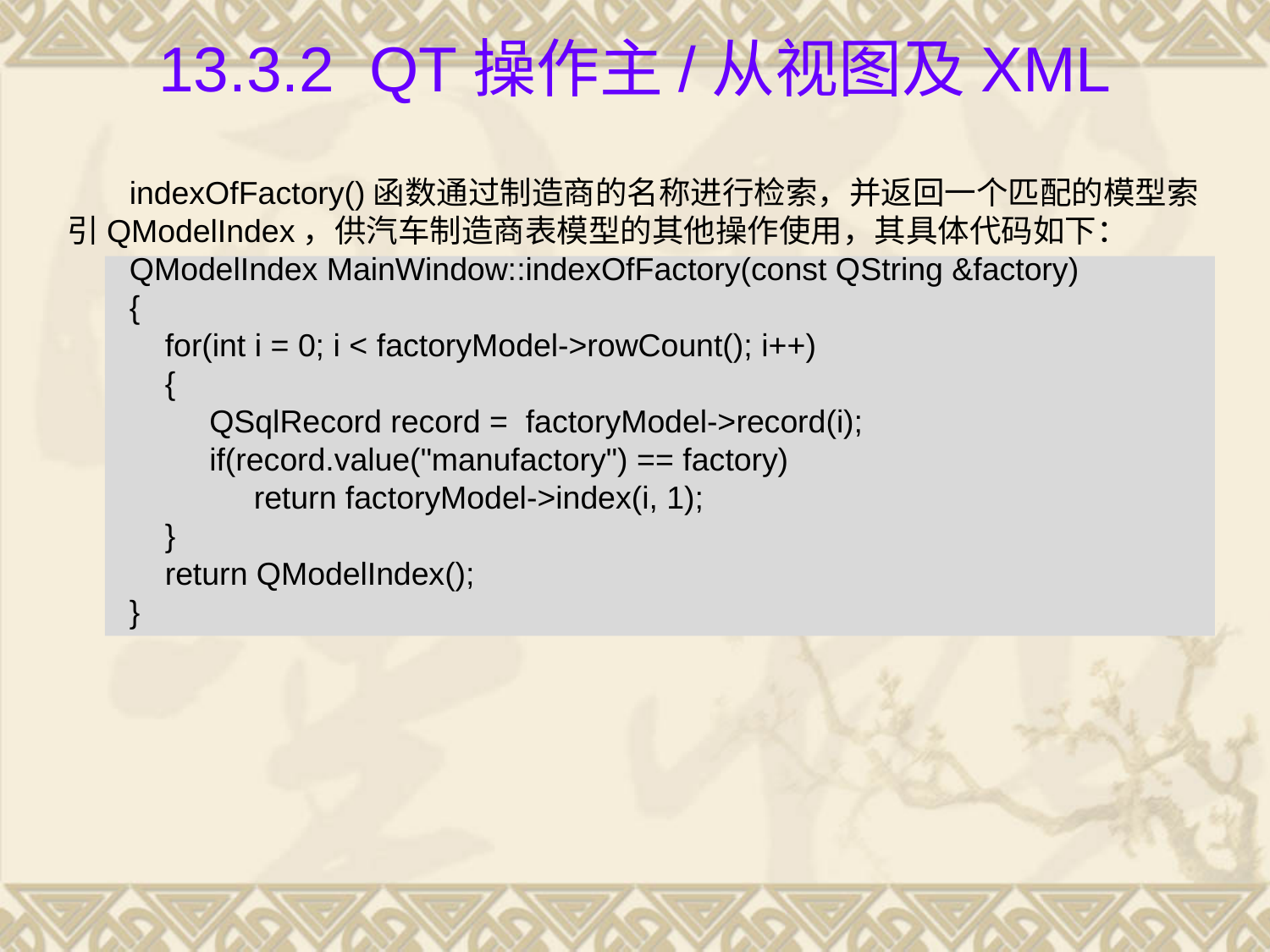

# 13.3.2  Qt操作主/从视图及XML
indexOfFactory()函数通过制造商的名称进行检索，并返回一个匹配的模型索引QModelIndex，供汽车制造商表模型的其他操作使用，其具体代码如下：
QModelIndex MainWindow::indexOfFactory(const QString &factory)
{
    for(int i = 0; i < factoryModel->rowCount(); i++)
    {
         QSqlRecord record =  factoryModel->record(i);
         if(record.value("manufactory") == factory)
              return factoryModel->index(i, 1);
    }
    return QModelIndex();
}